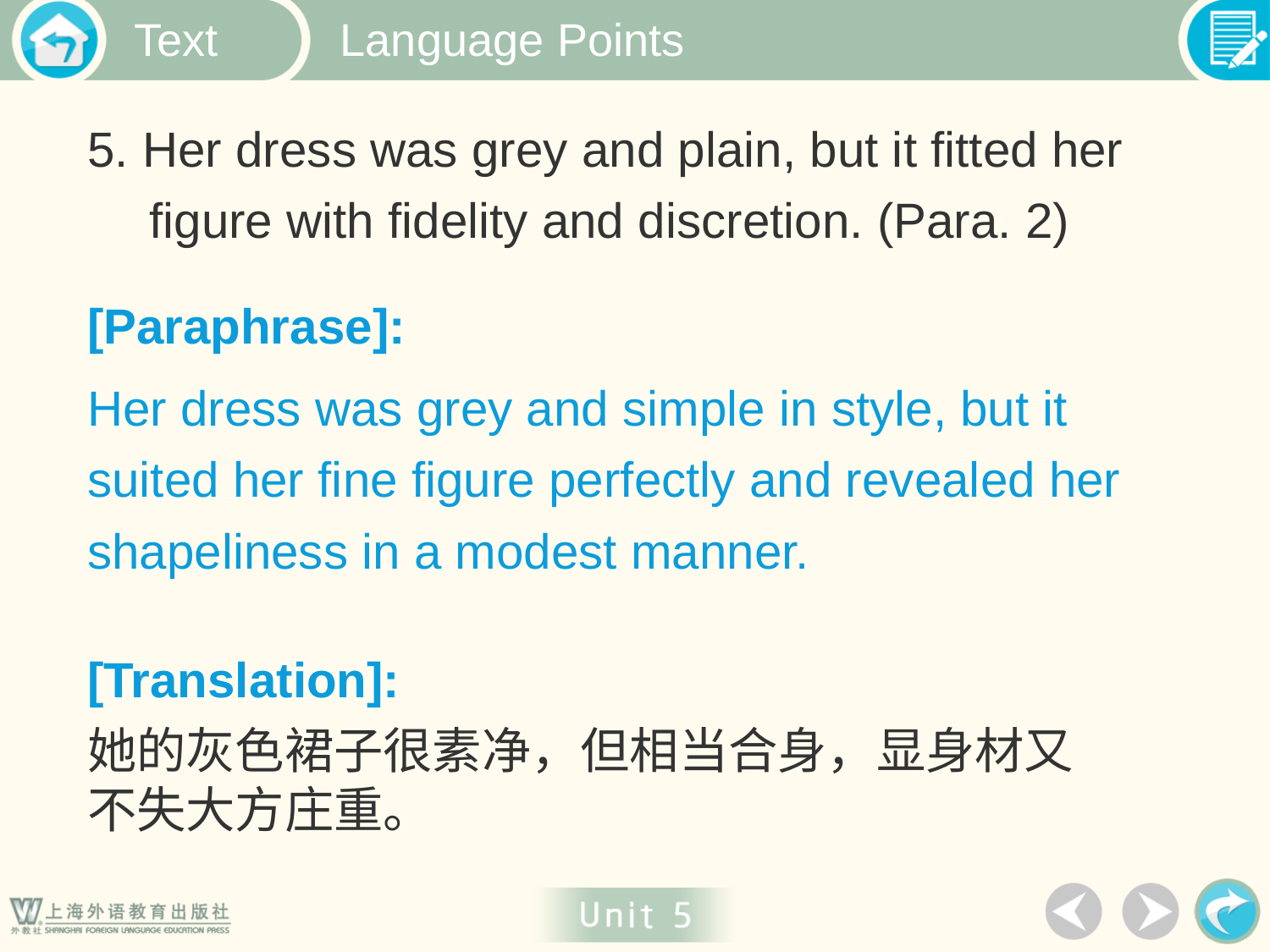

Language Points

5. Her dress was grey and plain, but it fitted her figure with fidelity and discretion. (Para. 2)
[Paraphrase]:
Her dress was grey and simple in style, but it suited her fine figure perfectly and revealed her shapeliness in a modest manner.
[Translation]:
她的灰色裙子很素净，但相当合身，显身材又
不失大方庄重。